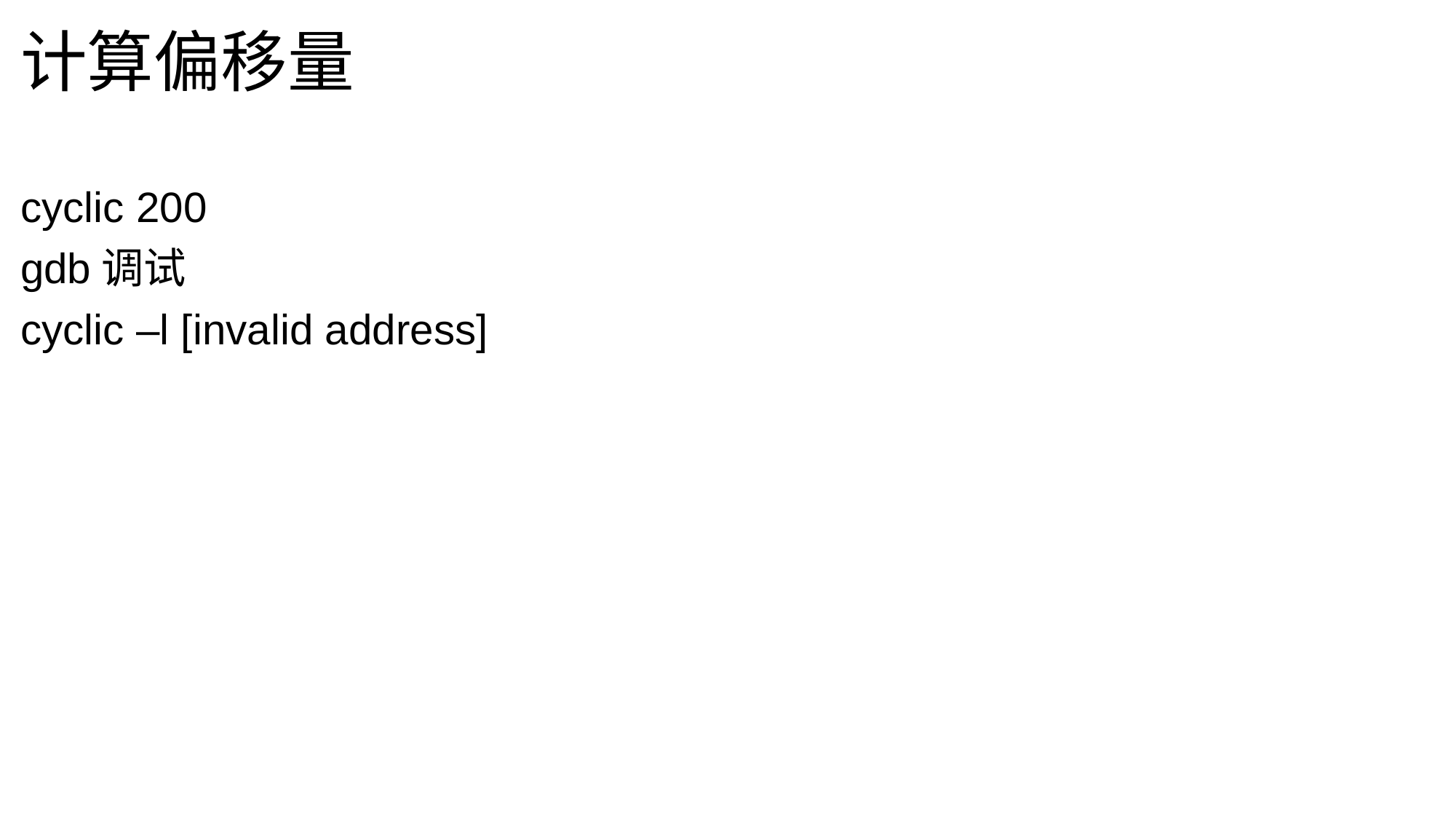

# 计算偏移量

cyclic 200
gdb调试
cyclic –l [invalid address]